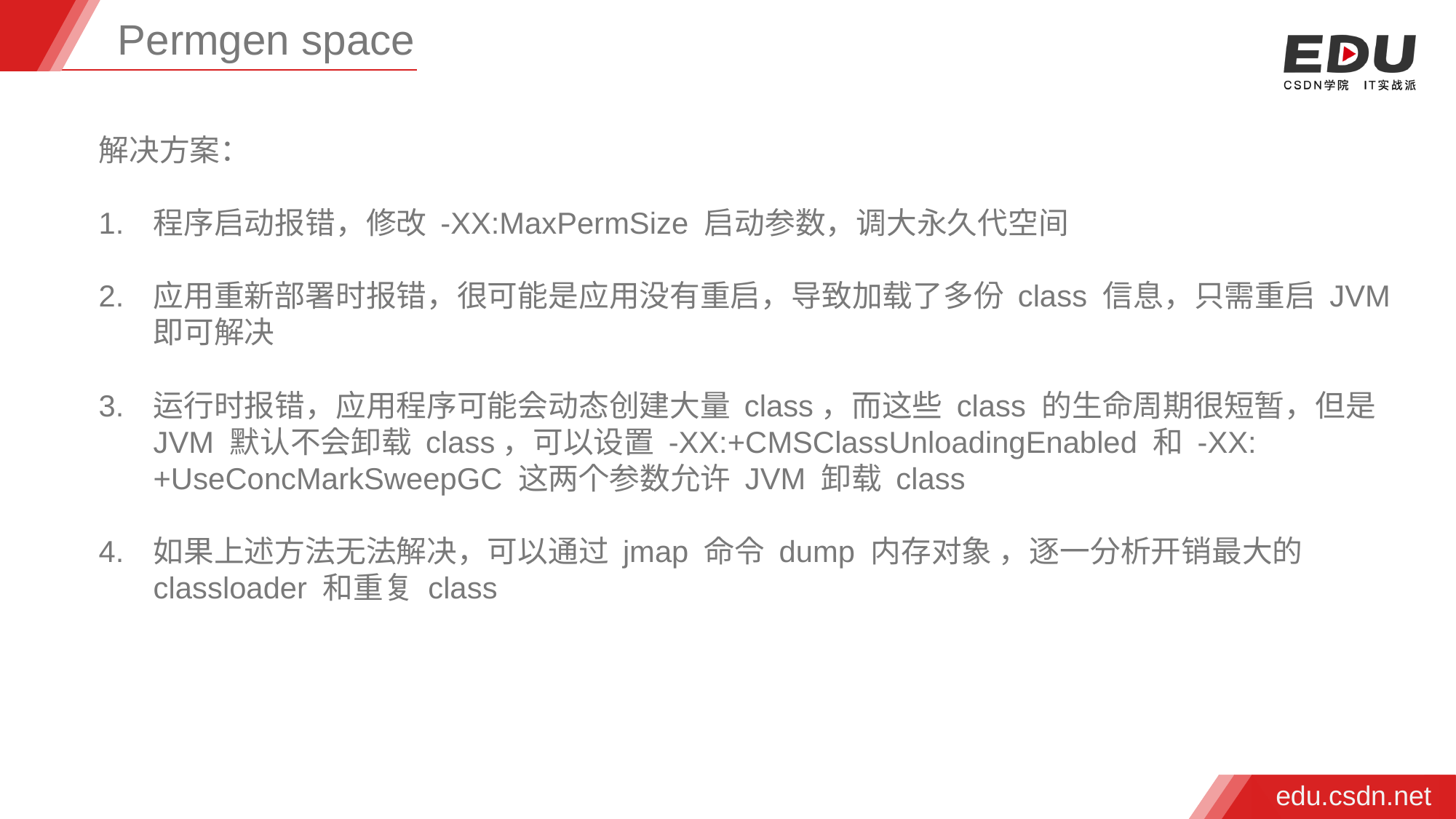

Permgen space
解决方案：

程序启动报错，修改 -XX:MaxPermSize 启动参数，调大永久代空间

应用重新部署时报错，很可能是应用没有重启，导致加载了多份 class 信息，只需重启 JVM 即可解决

运行时报错，应用程序可能会动态创建大量 class，而这些 class 的生命周期很短暂，但是 JVM 默认不会卸载 class，可以设置 -XX:+CMSClassUnloadingEnabled 和 -XX:+UseConcMarkSweepGC 这两个参数允许 JVM 卸载 class

如果上述方法无法解决，可以通过 jmap 命令 dump 内存对象 ，逐一分析开销最大的 classloader 和重复 class
edu.csdn.net